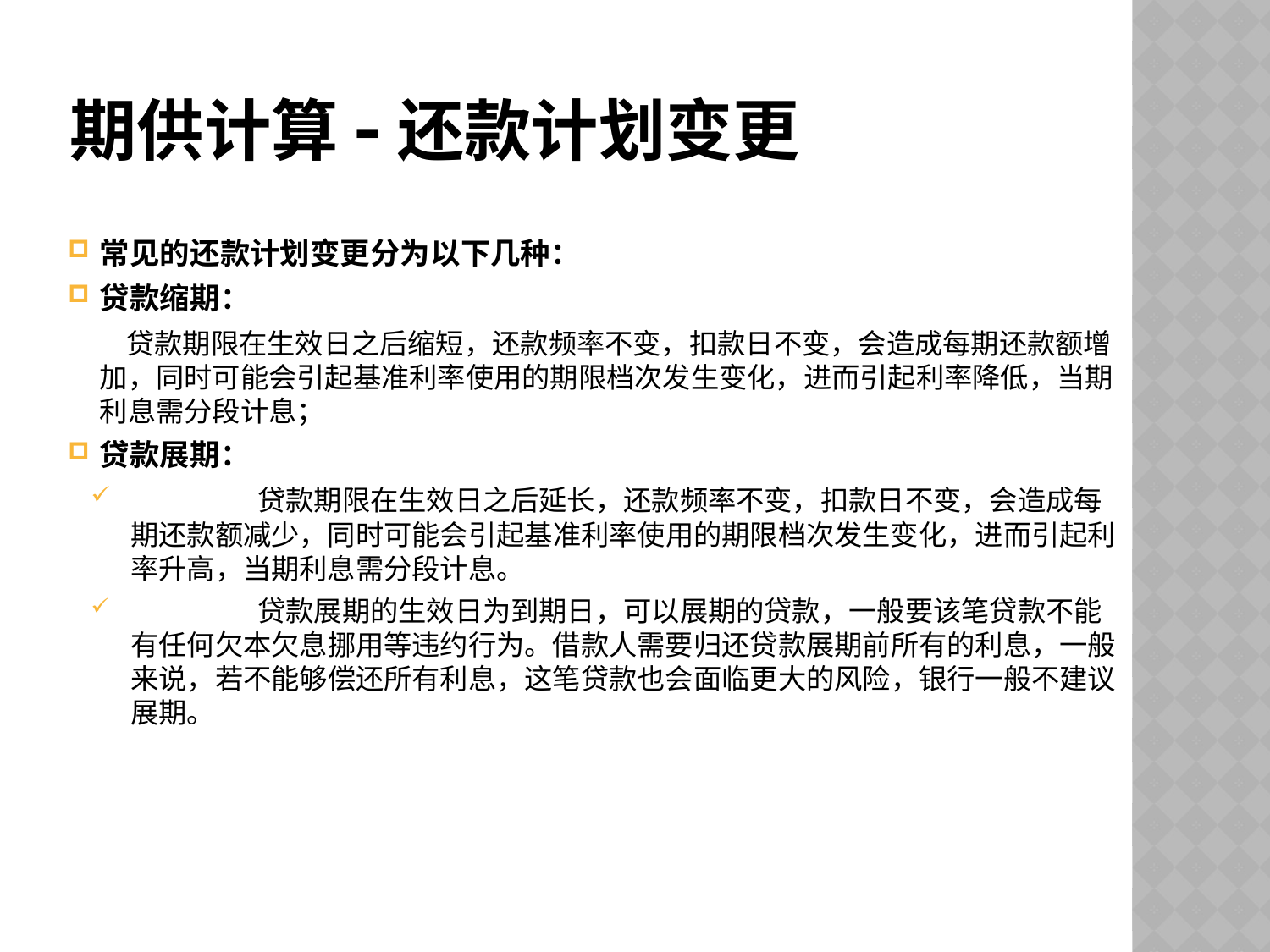

# 期供计算-还款计划变更
常见的还款计划变更分为以下几种：
贷款缩期：
        贷款期限在生效日之后缩短，还款频率不变，扣款日不变，会造成每期还款额增加，同时可能会引起基准利率使用的期限档次发生变化，进而引起利率降低，当期利息需分段计息；
贷款展期：
	贷款期限在生效日之后延长，还款频率不变，扣款日不变，会造成每期还款额减少，同时可能会引起基准利率使用的期限档次发生变化，进而引起利率升高，当期利息需分段计息。
	贷款展期的生效日为到期日，可以展期的贷款，一般要该笔贷款不能有任何欠本欠息挪用等违约行为。借款人需要归还贷款展期前所有的利息，一般来说，若不能够偿还所有利息，这笔贷款也会面临更大的风险，银行一般不建议展期。